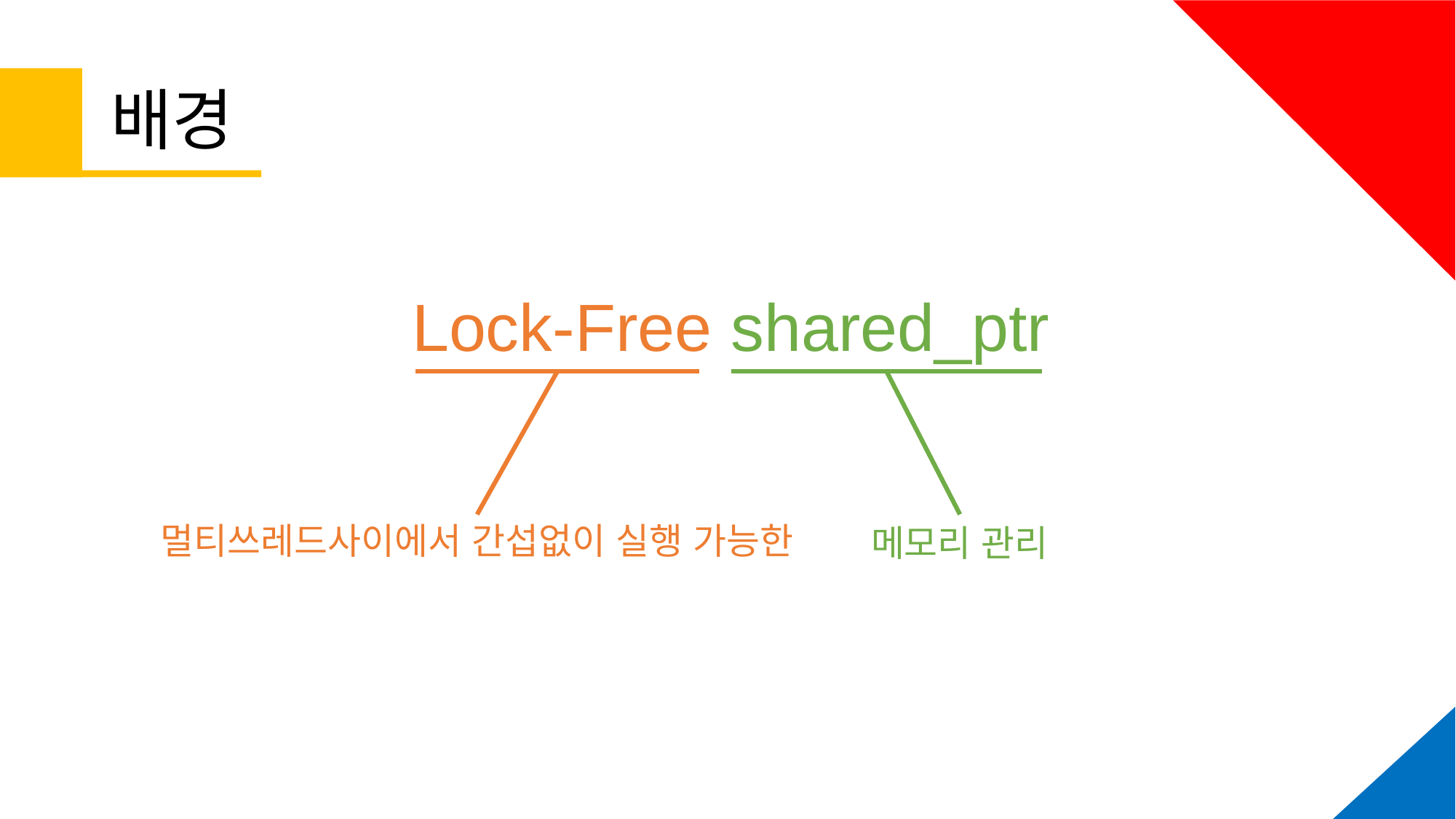

# 배경

Lock-Free shared_ptr
멀티쓰레드사이에서 간섭없이 실행 가능한
메모리 관리